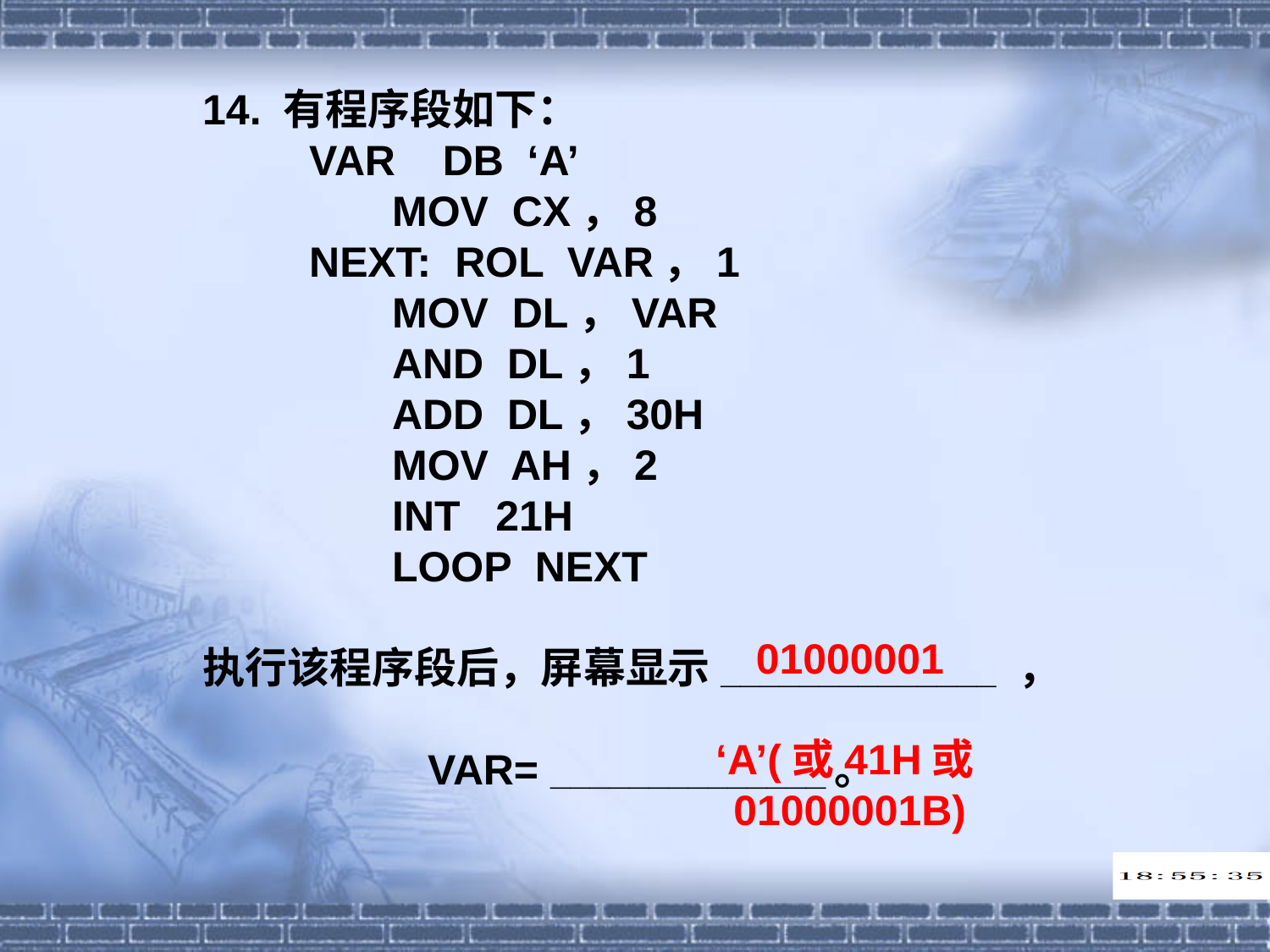

14. 有程序段如下：
         VAR    DB  ‘A’
                MOV  CX，8
         NEXT:  ROL  VAR，1
                MOV  DL，VAR
                AND  DL，1
                ADD  DL，30H
                MOV  AH，2
                INT   21H
                LOOP  NEXT

执行该程序段后，屏幕显示______________ ，

                   VAR= ______________。
01000001
‘A’(或41H或01000001B)
42